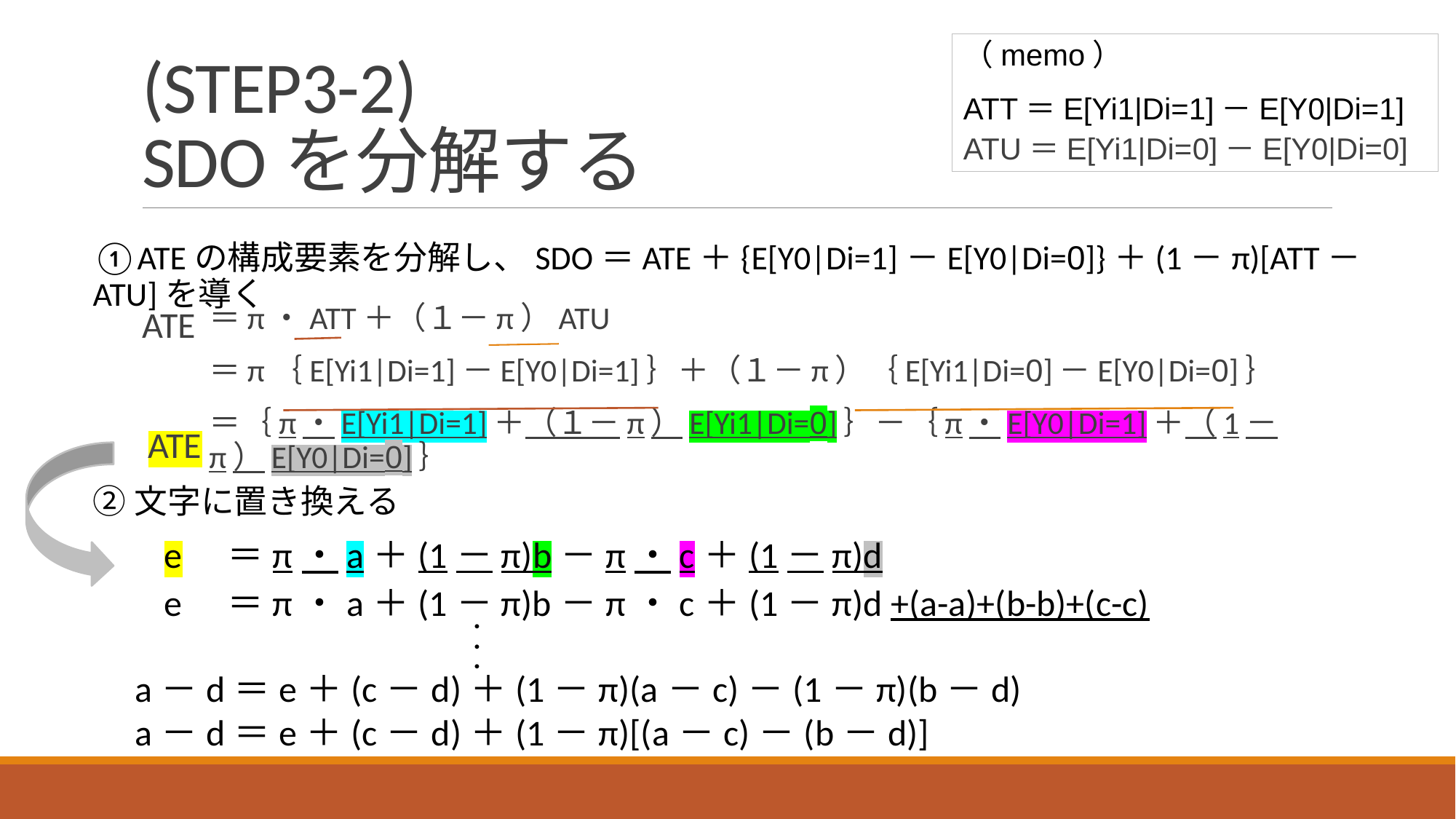

（memo）
ATT＝E[Yi1|Di=1]－E[Y0|Di=1]
ATU＝E[Yi1|Di=0]－E[Y0|Di=0]
# (STEP3-2) SDOを分解する
①ATEの構成要素を分解し、SDO＝ATE＋{E[Y0|Di=1]－E[Y0|Di=0]}＋(1－π)[ATT－ATU]を導く

ATE
＝π・ATT＋（１－π）ATU
＝π｛E[Yi1|Di=1]－E[Y0|Di=1]｝＋（１－π）｛E[Yi1|Di=0]－E[Y0|Di=0]｝
＝｛π・E[Yi1|Di=1]＋（１－π）E[Yi1|Di=0]｝－｛π・E[Y0|Di=1]＋（1－π）E[Y0|Di=0]｝

ATE

②文字に置き換える
e　＝π・a＋(1－π)b－π・c＋(1－π)d
e　＝π・a＋(1－π)b－π・c＋(1－π)d +(a-a)+(b-b)+(c-c)
・
・
・
a－d＝e＋(c－d)＋(1－π)(a－c)－(1－π)(b－d)​
a－d＝e＋(c－d)＋(1－π)[(a－c)－(b－d)​]